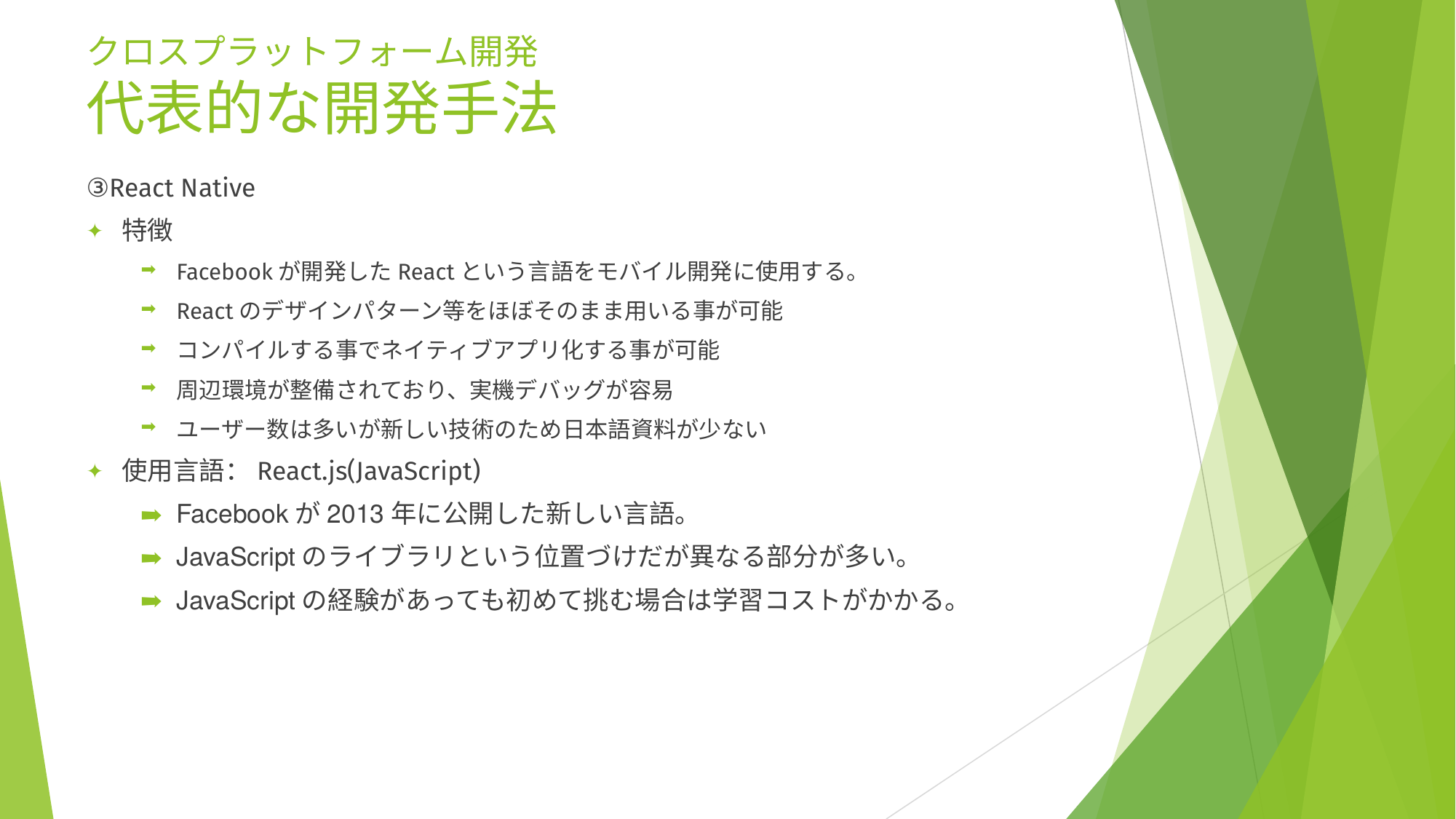

# クロスプラットフォーム開発 代表的な開発手法
③React Native
特徴
Facebookが開発したReactという言語をモバイル開発に使用する。
Reactのデザインパターン等をほぼそのまま用いる事が可能
コンパイルする事でネイティブアプリ化する事が可能
周辺環境が整備されており、実機デバッグが容易
ユーザー数は多いが新しい技術のため日本語資料が少ない
使用言語：React.js(JavaScript)
Facebookが2013年に公開した新しい言語。
JavaScriptのライブラリという位置づけだが異なる部分が多い。
JavaScriptの経験があっても初めて挑む場合は学習コストがかかる。